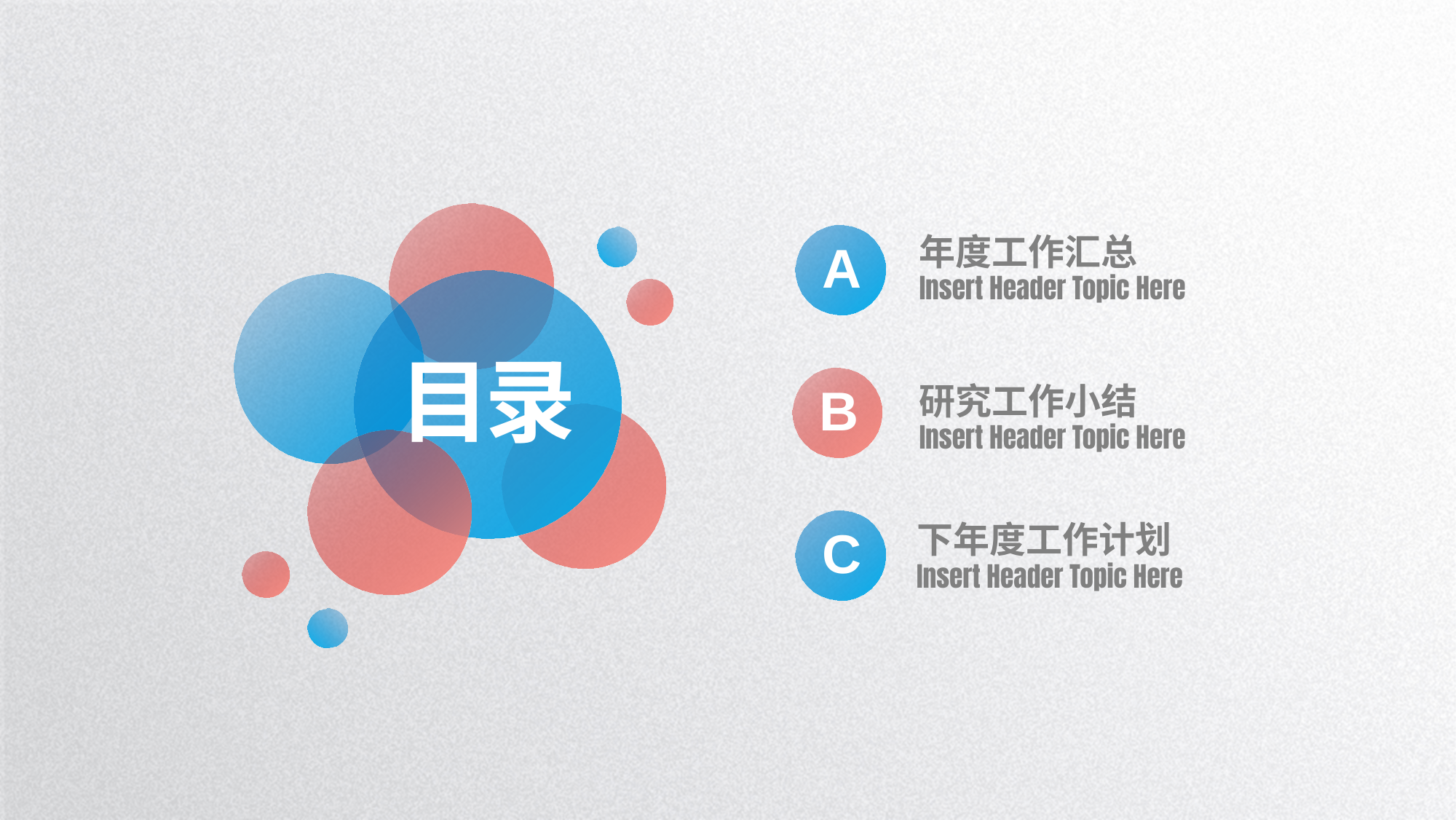

年度工作汇总
Insert Header Topic Here

A

目录

B
研究工作小结
Insert Header Topic Here

C
下年度工作计划
Insert Header Topic Here